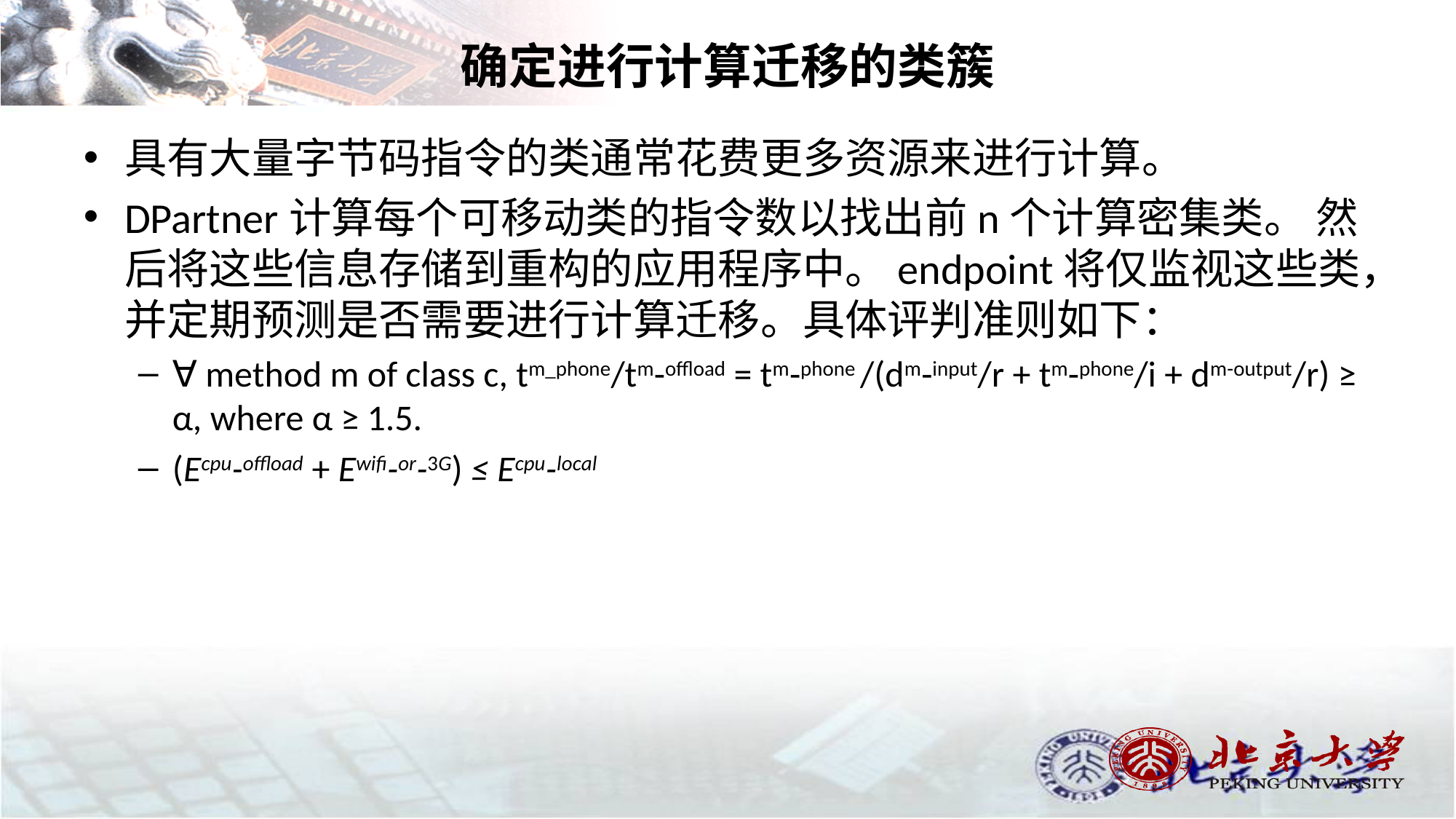

# 确定进行计算迁移的类簇
具有大量字节码指令的类通常花费更多资源来进行计算。
DPartner计算每个可移动类的指令数以找出前n个计算密集类。 然后将这些信息存储到重构的应用程序中。endpoint将仅监视这些类，并定期预测是否需要进行计算迁移。具体评判准则如下：
∀ method m of class c, tm_phone/tm-offload = tm-phone /(dm-input/r + tm-phone/i + dm-output/r) ≥ α, where α ≥ 1.5.
(Ecpu-offload + Ewifi-or-3G) ≤ Ecpu-local